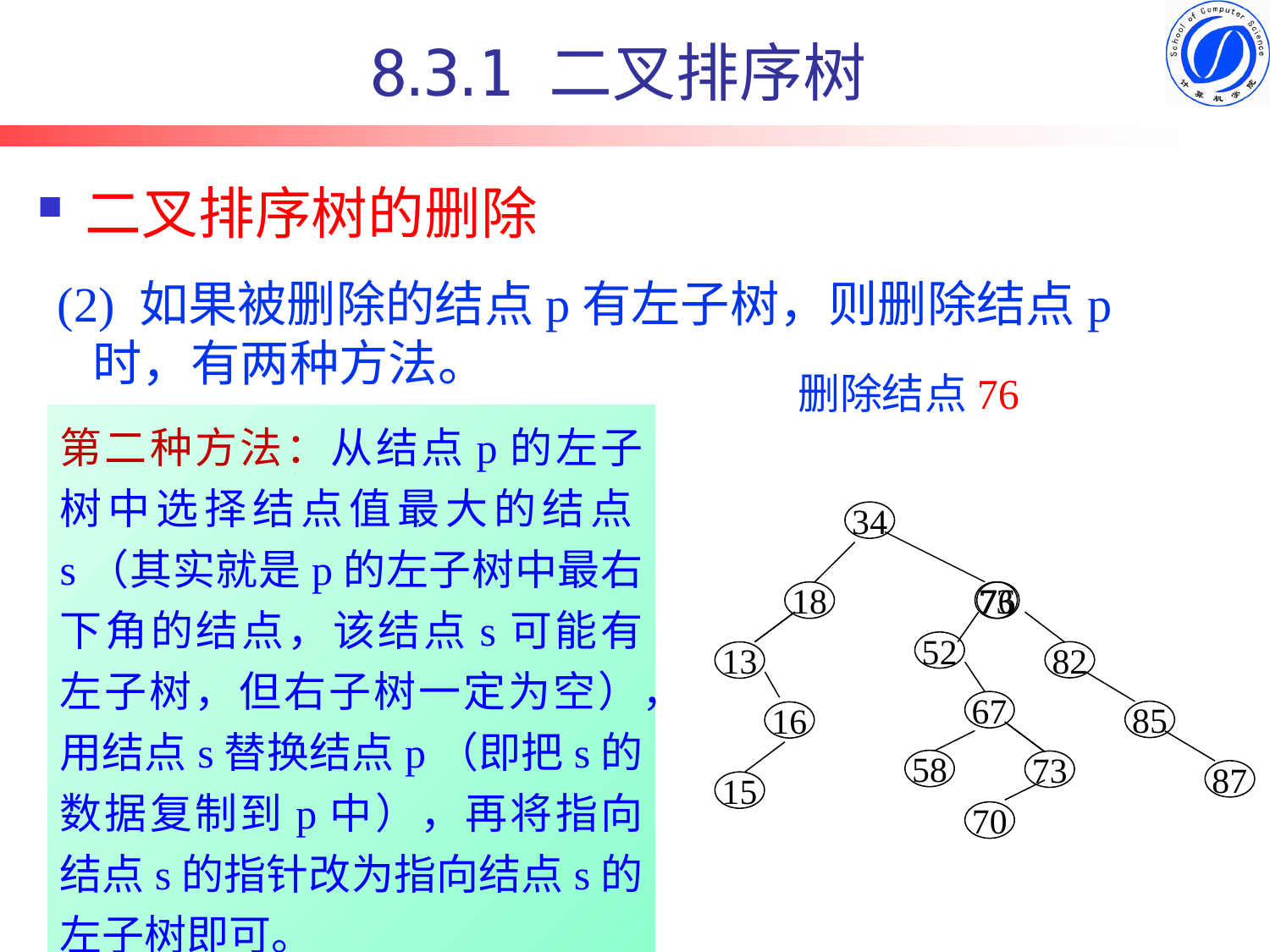

8.3.1 二叉排序树
# 二叉排序树的删除
 (2) 如果被删除的结点p有左子树，则删除结点p时，有两种方法。

删除结点76
第二种方法：从结点p的左子树中选择结点值最大的结点s（其实就是p的左子树中最右下角的结点，该结点s可能有左子树，但右子树一定为空），用结点s替换结点p（即把s的数据复制到p中），再将指向结点s的指针改为指向结点s的左子树即可。
34

18
73
76

13

82

85

87
52

67
16

15

58
73

70